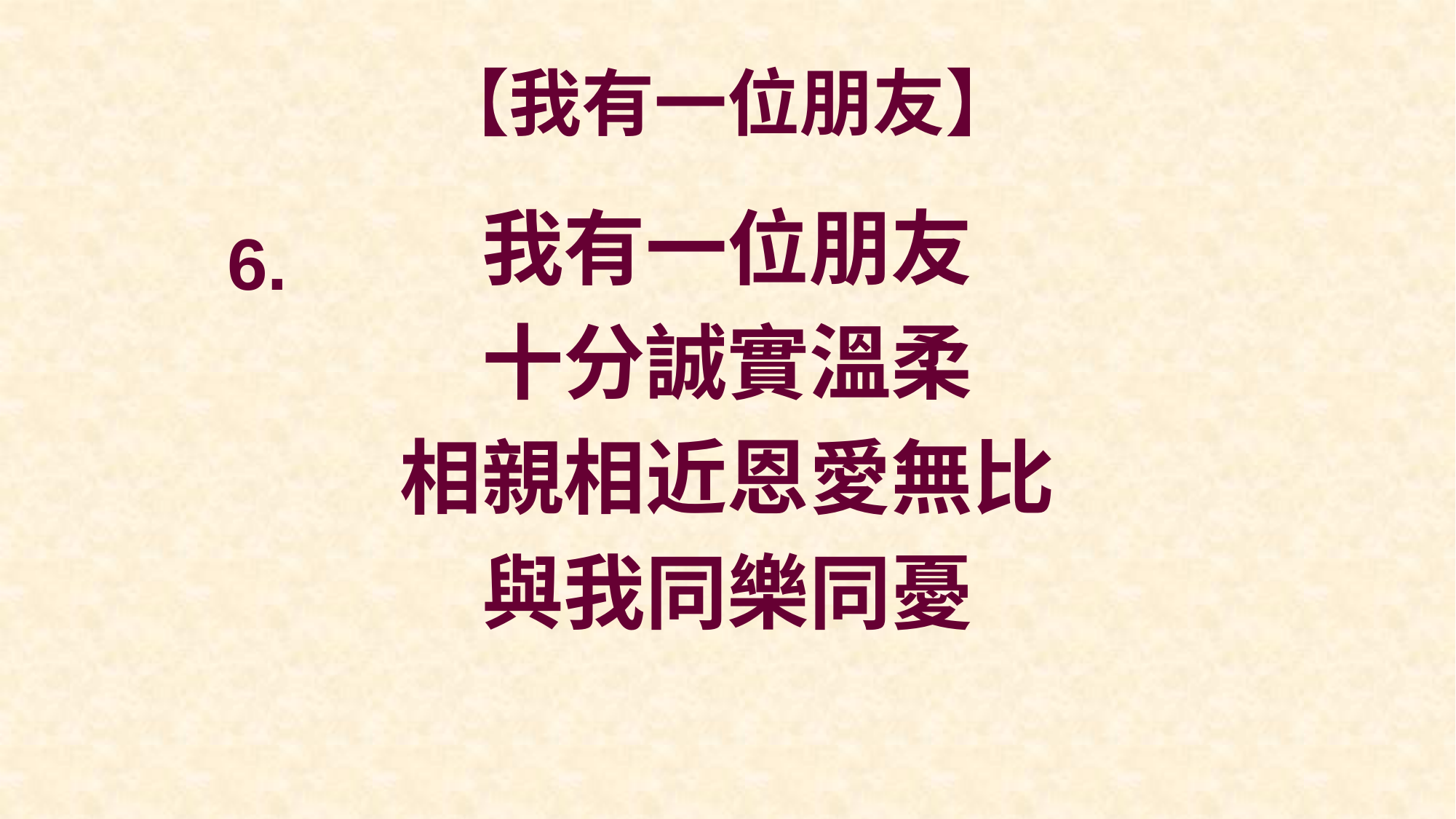

# 【我有一位朋友】
我有一位朋友
十分誠實溫柔
相親相近恩愛無比
與我同樂同憂
6.